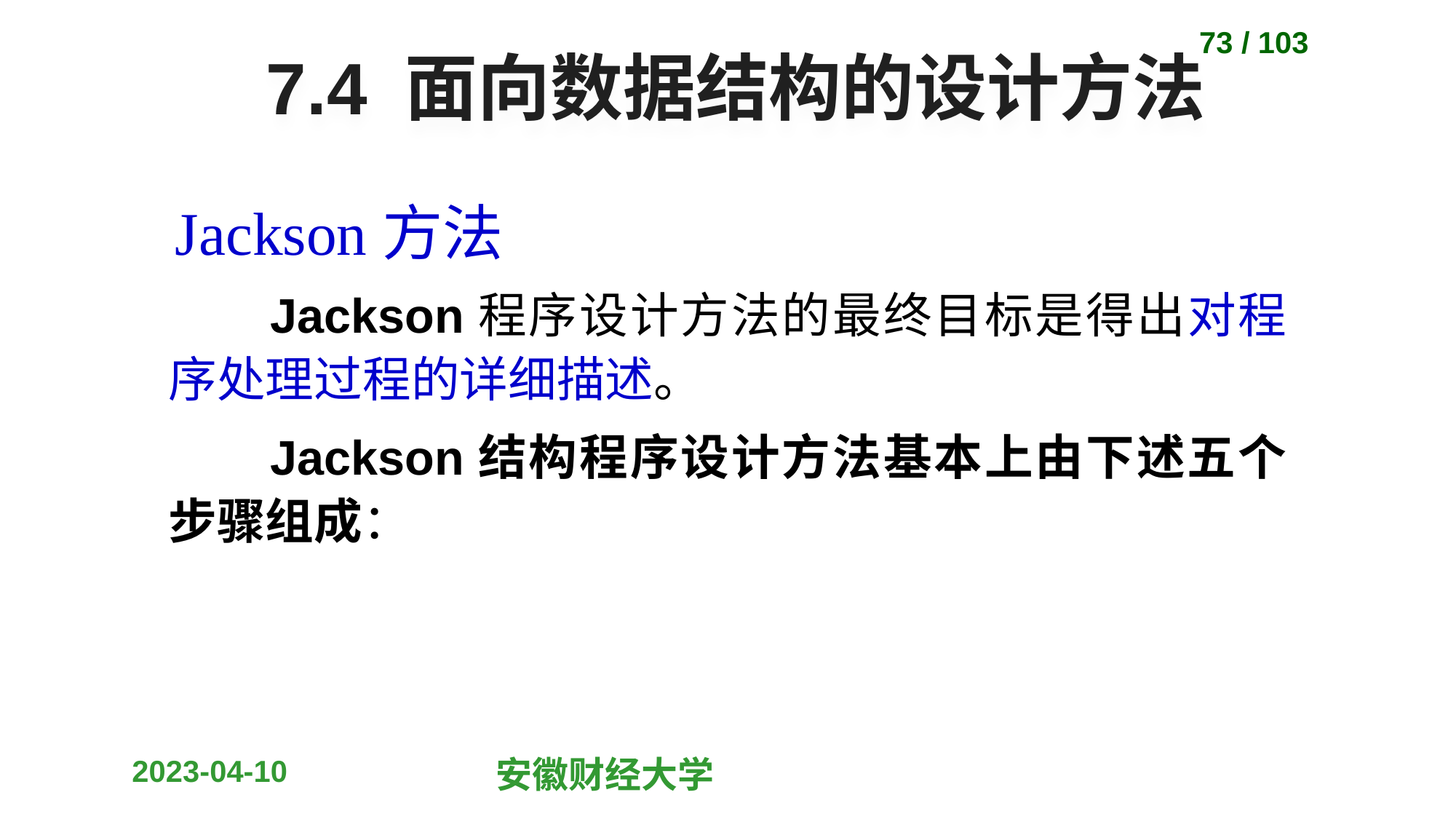

73 / 103
# 7.4 面向数据结构的设计方法
 Jackson方法
Jackson程序设计方法的最终目标是得出对程序处理过程的详细描述。
Jackson结构程序设计方法基本上由下述五个步骤组成：
2023-04-10
安徽财经大学